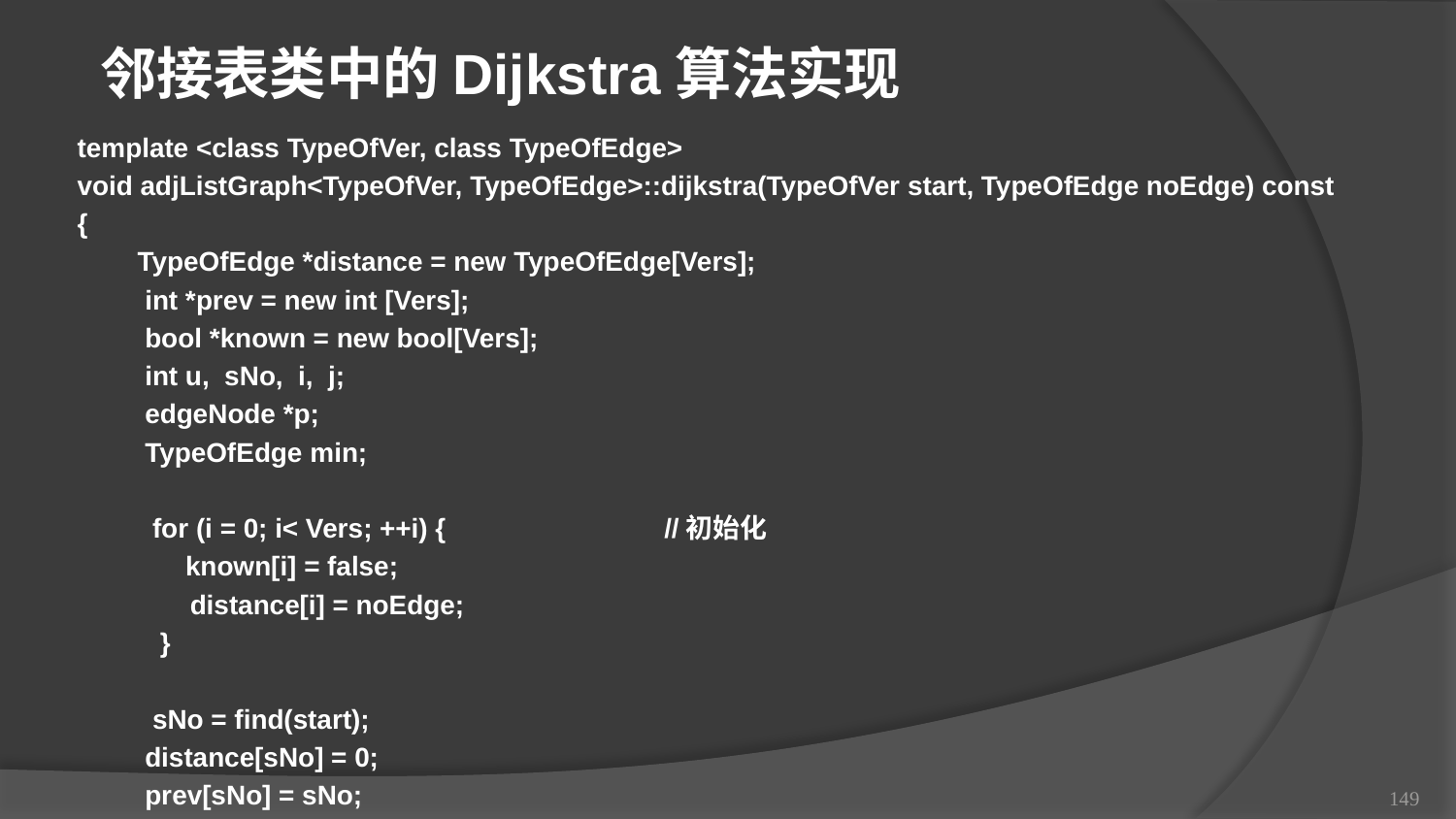

邻接表类中的Dijkstra算法实现
template <class TypeOfVer, class TypeOfEdge>
void adjListGraph<TypeOfVer, TypeOfEdge>::dijkstra(TypeOfVer start, TypeOfEdge noEdge) const
{
        TypeOfEdge *distance = new TypeOfEdge[Vers];
         int *prev = new int [Vers];
         bool *known = new bool[Vers];
         int u,  sNo,  i,  j;
         edgeNode *p;
         TypeOfEdge min;

          for (i = 0; i< Vers; ++i) {                             //初始化
	  known[i] = false;
               distance[i] = noEdge;
           }

          sNo = find(start);
         distance[sNo] = 0;
         prev[sNo] = sNo;
149